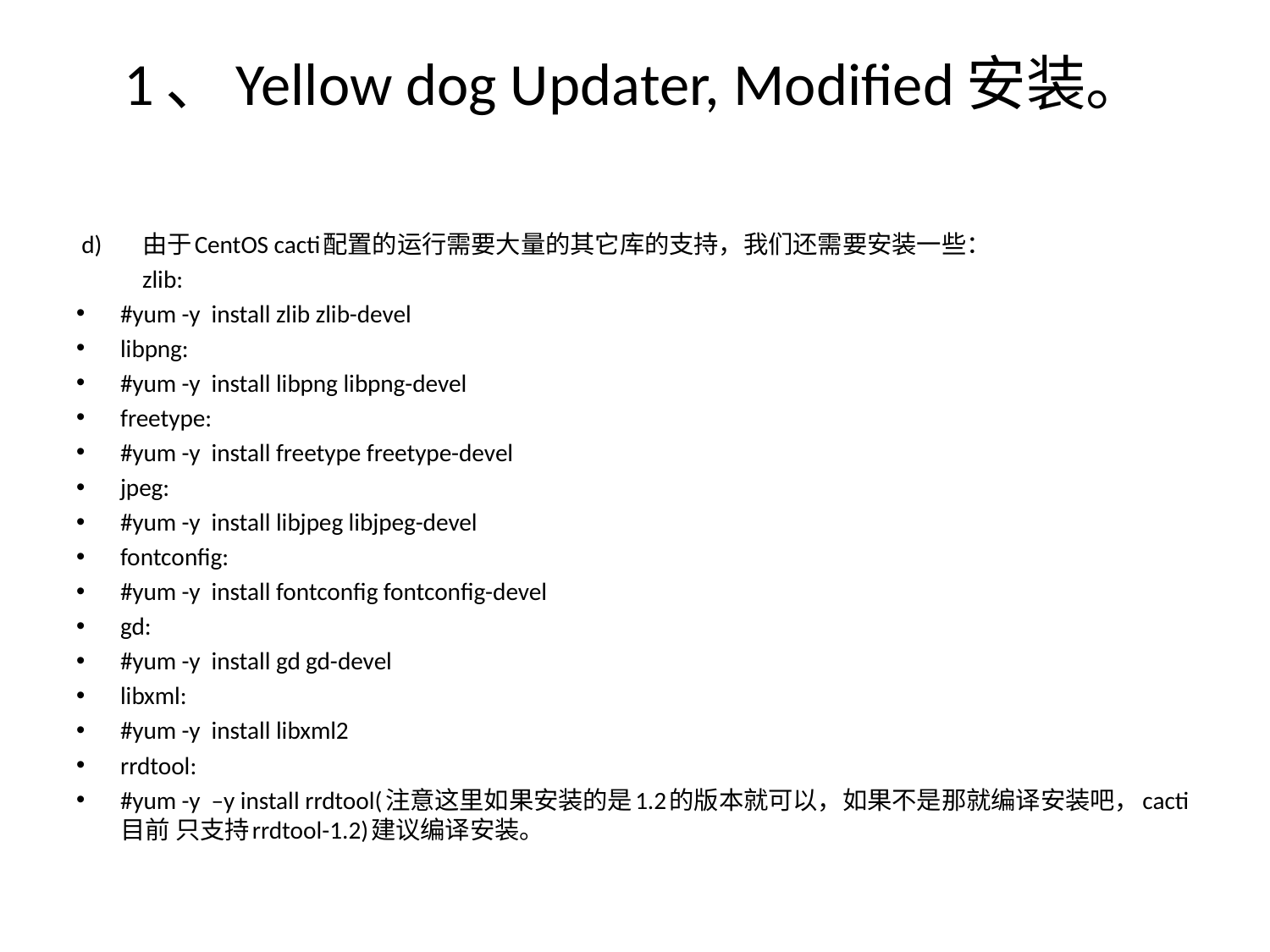

# 1、Yellow dog Updater, Modified安装。
 d)	由于CentOS cacti配置的运行需要大量的其它库的支持，我们还需要安装一些：
	zlib:
#yum -y  install zlib zlib-devel
libpng:
#yum -y  install libpng libpng-devel
freetype:
#yum -y  install freetype freetype-devel
jpeg:
#yum -y  install libjpeg libjpeg-devel
fontconfig:
#yum -y  install fontconfig fontconfig-devel
gd:
#yum -y  install gd gd-devel
libxml:
#yum -y  install libxml2
rrdtool:
#yum -y  –y install rrdtool(注意这里如果安装的是1.2的版本就可以，如果不是那就编译安装吧，cacti目前 只支持rrdtool-1.2)建议编译安装。